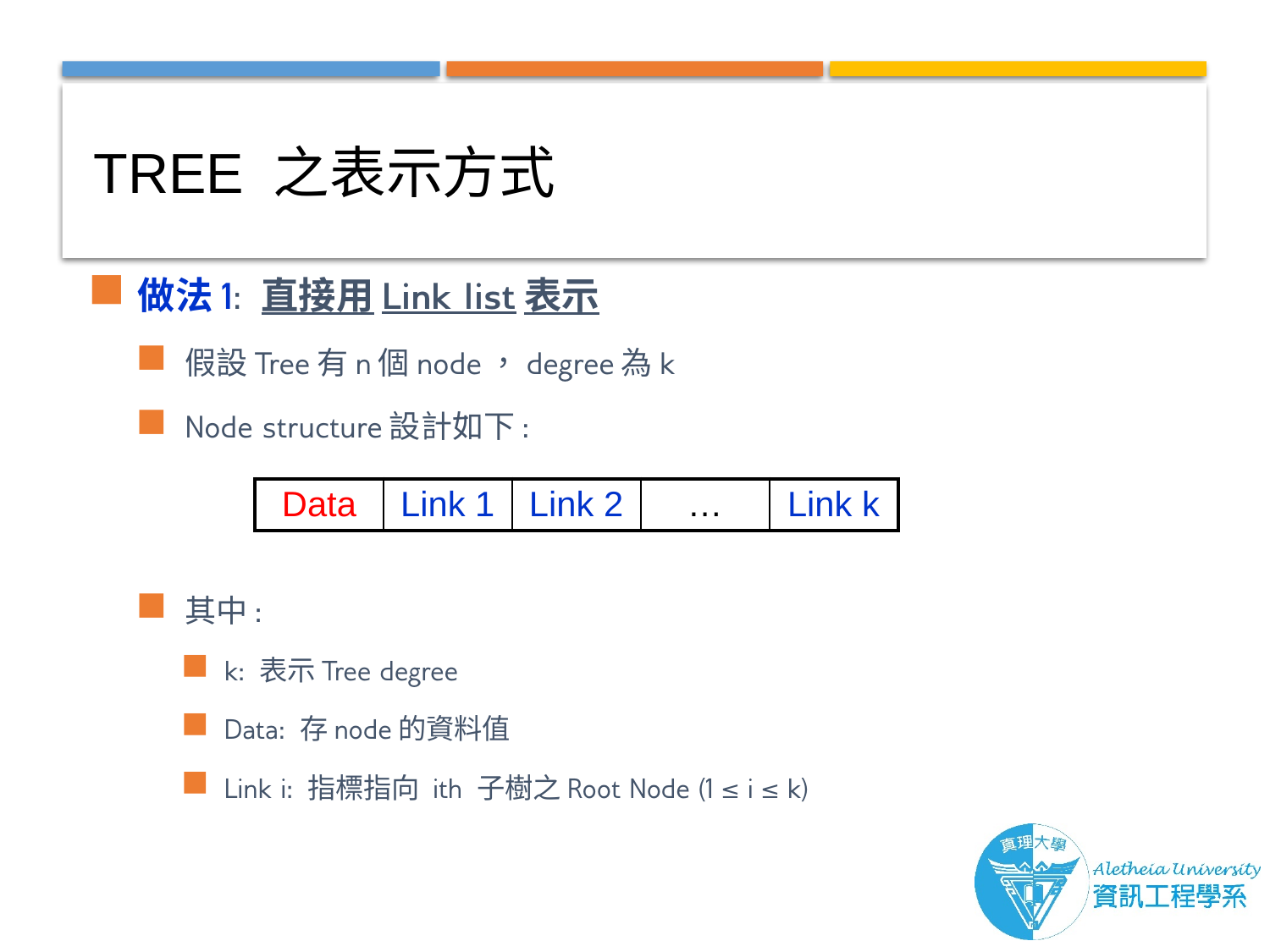

# Tree 之表示方式
做法1: 直接用Link list表示
假設Tree有n個node，degree為k
Node structure設計如下:

其中:
k: 表示Tree degree
Data: 存node的資料值
Link i: 指標指向 ith 子樹之Root Node (1 ≤ i ≤ k)

| Data | Link 1 | Link 2 | … | Link k |
| --- | --- | --- | --- | --- |